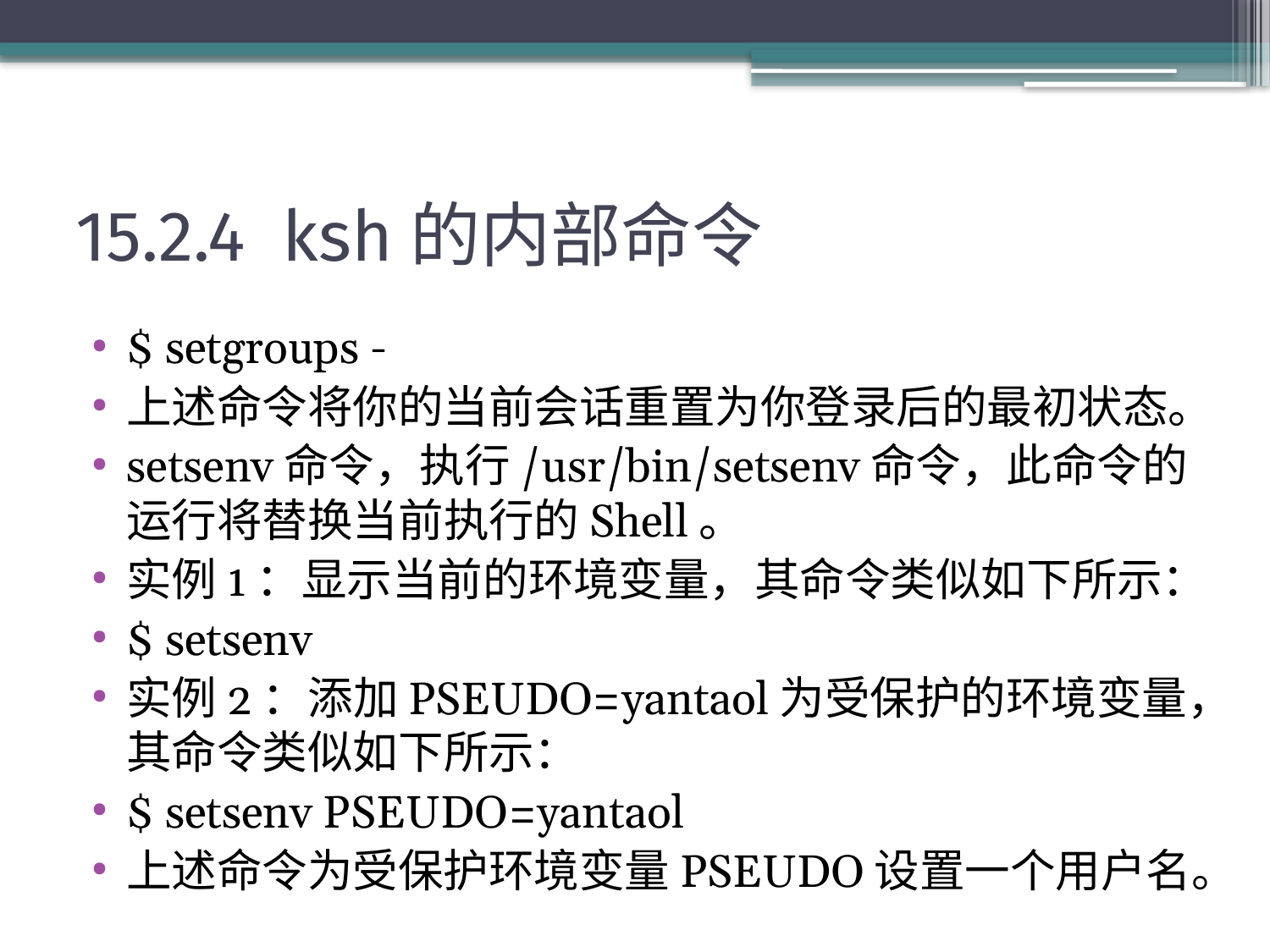

# 15.2.4  ksh的内部命令
$ setgroups -
上述命令将你的当前会话重置为你登录后的最初状态。
setsenv命令，执行/usr/bin/setsenv命令，此命令的运行将替换当前执行的Shell。
实例1：显示当前的环境变量，其命令类似如下所示：
$ setsenv
实例2：添加PSEUDO=yantaol为受保护的环境变量，其命令类似如下所示：
$ setsenv PSEUDO=yantaol
上述命令为受保护环境变量PSEUDO设置一个用户名。